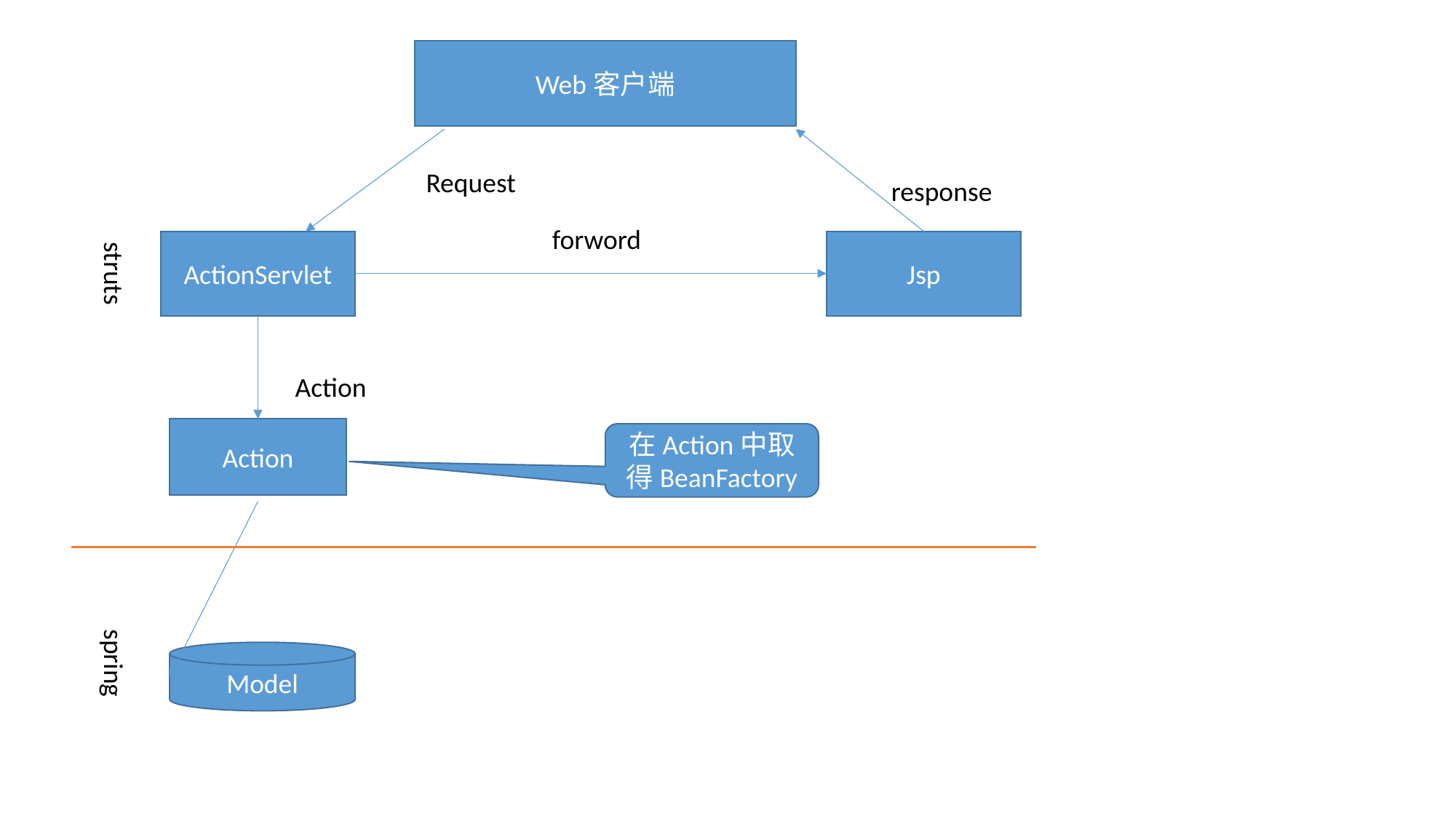

Web客户端
Request
response
forword
struts
ActionServlet
Jsp
Action
Action
在Action中取得BeanFactory
spring
Model